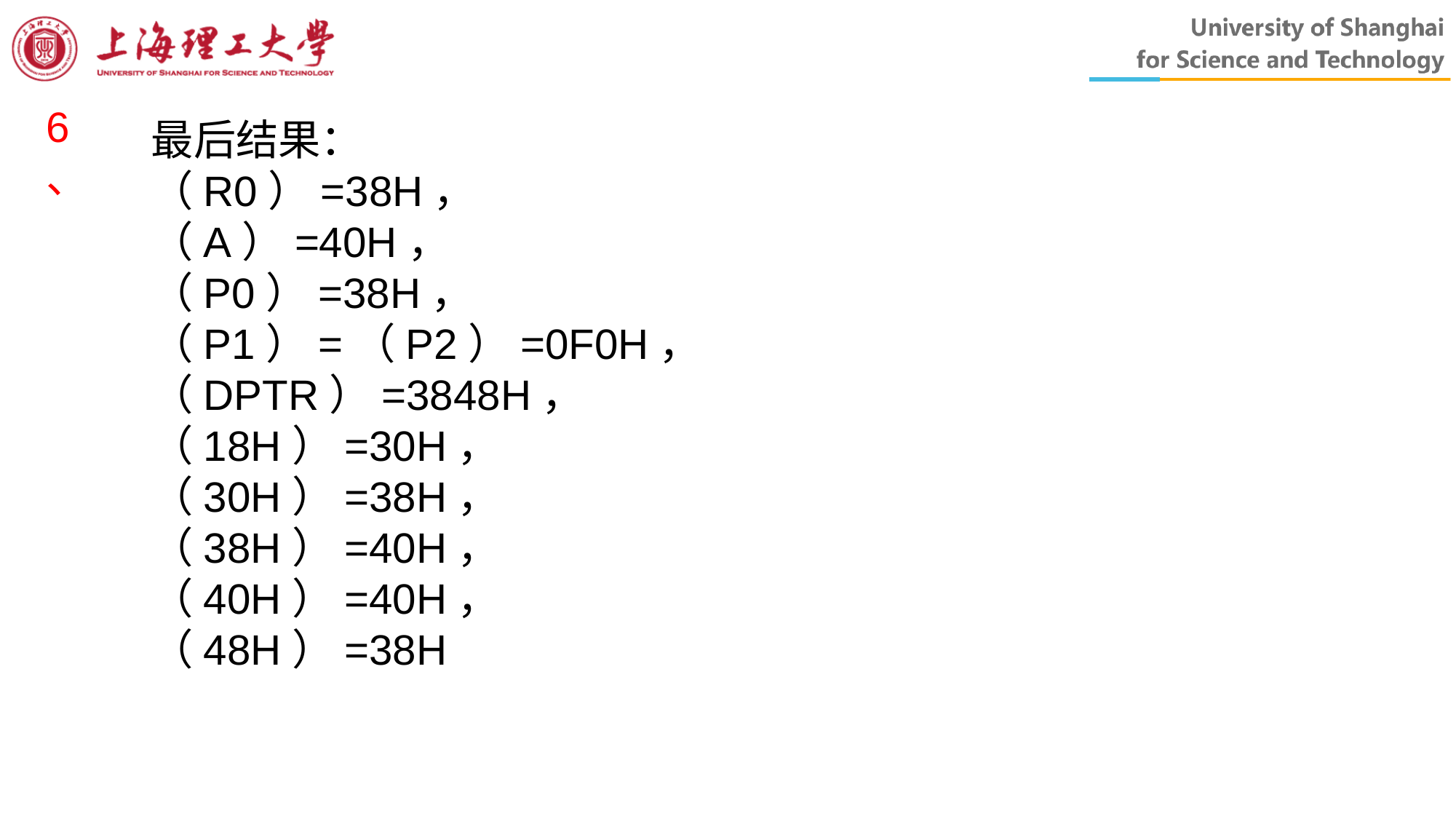

6、
最后结果：
（R0）=38H，
（A）=40H，
（P0）=38H，
（P1）=（P2）=0F0H，
（DPTR）=3848H，
（18H）=30H，
（30H）=38H，
（38H）=40H，
（40H）=40H，
（48H）=38H